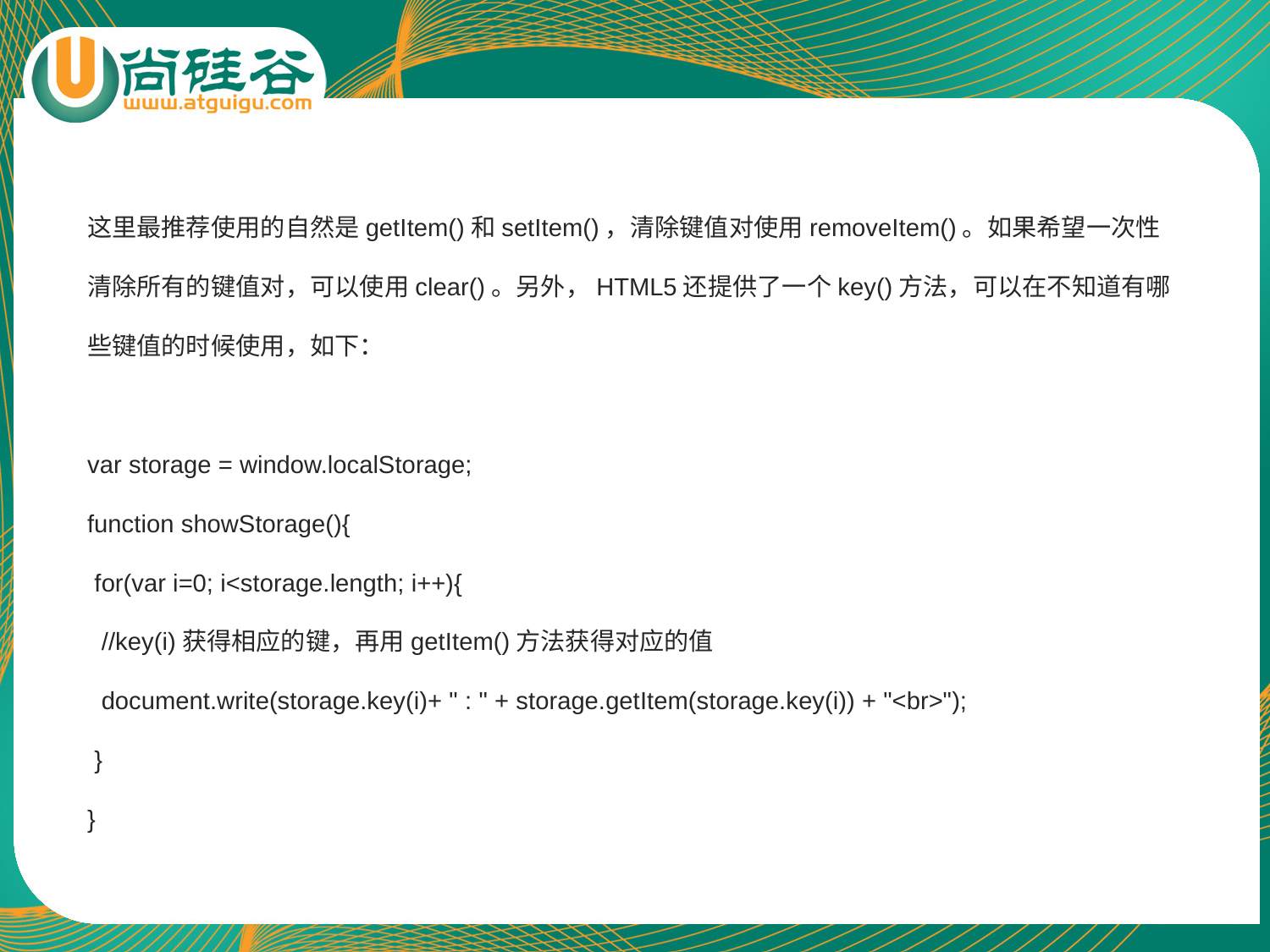

这里最推荐使用的自然是getItem()和setItem()，清除键值对使用removeItem()。如果希望一次性清除所有的键值对，可以使用clear()。另外，HTML5还提供了一个key()方法，可以在不知道有哪些键值的时候使用，如下：

var storage = window.localStorage;
function showStorage(){
 for(var i=0; i<storage.length; i++){
  //key(i)获得相应的键，再用getItem()方法获得对应的值
  document.write(storage.key(i)+ " : " + storage.getItem(storage.key(i)) + "<br>");
 }
}